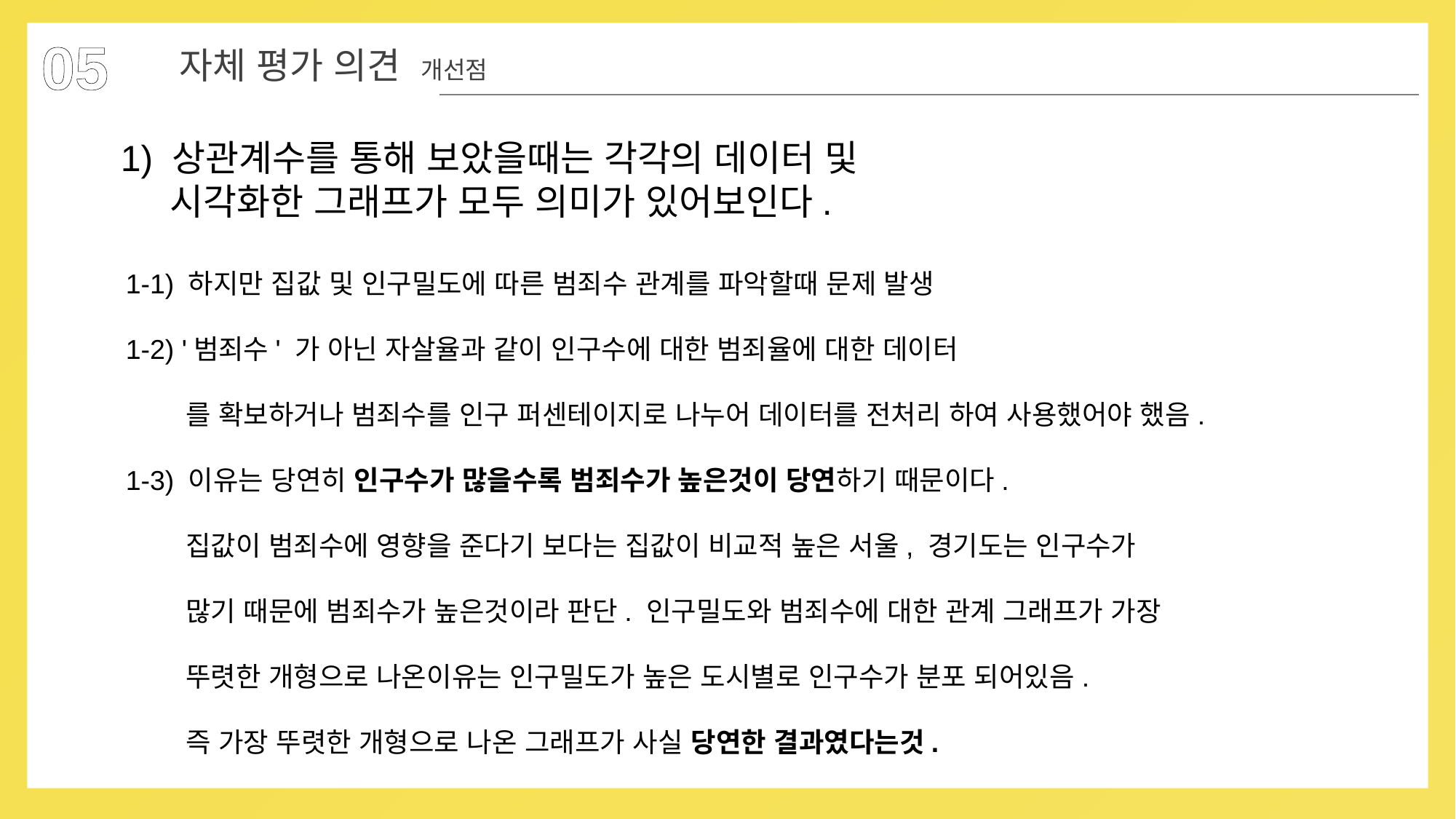

05
자체 평가 의견  개선점
 1) 상관계수를 통해 보았을때는 각각의 데이터 및
     시각화한 그래프가 모두 의미가 있어보인다.

  1-1) 하지만 집값 및 인구밀도에 따른 범죄수 관계를 파악할때 문제 발생

  1-2) '범죄수' 가 아닌 자살율과 같이 인구수에 대한 범죄율에 대한 데이터

         를 확보하거나 범죄수를 인구 퍼센테이지로 나누어 데이터를 전처리 하여 사용했어야 했음.

  1-3) 이유는 당연히 인구수가 많을수록 범죄수가 높은것이 당연하기 때문이다.

         집값이 범죄수에 영향을 준다기 보다는 집값이 비교적 높은 서울, 경기도는 인구수가

         많기 때문에 범죄수가 높은것이라 판단. 인구밀도와 범죄수에 대한 관계 그래프가 가장

         뚜렷한 개형으로 나온이유는 인구밀도가 높은 도시별로 인구수가 분포 되어있음.

         즉 가장 뚜렷한 개형으로 나온 그래프가 사실 당연한 결과였다는것.